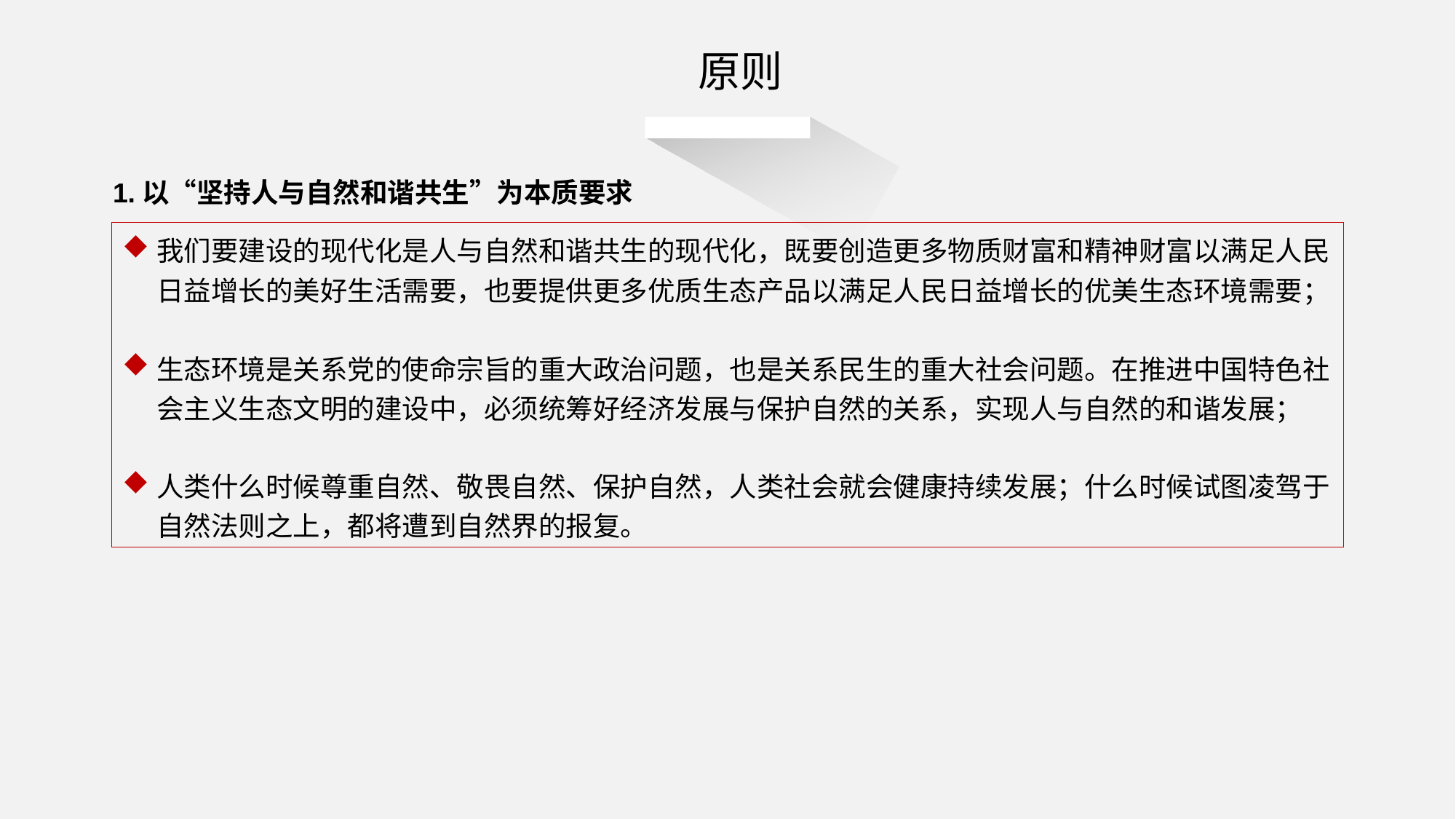

原则

1.以“坚持人与自然和谐共生”为本质要求
我们要建设的现代化是人与自然和谐共生的现代化，既要创造更多物质财富和精神财富以满足人民日益增长的美好生活需要，也要提供更多优质生态产品以满足人民日益增长的优美生态环境需要；

生态环境是关系党的使命宗旨的重大政治问题，也是关系民生的重大社会问题。在推进中国特色社会主义生态文明的建设中，必须统筹好经济发展与保护自然的关系，实现人与自然的和谐发展；

人类什么时候尊重自然、敬畏自然、保护自然，人类社会就会健康持续发展；什么时候试图凌驾于自然法则之上，都将遭到自然界的报复。